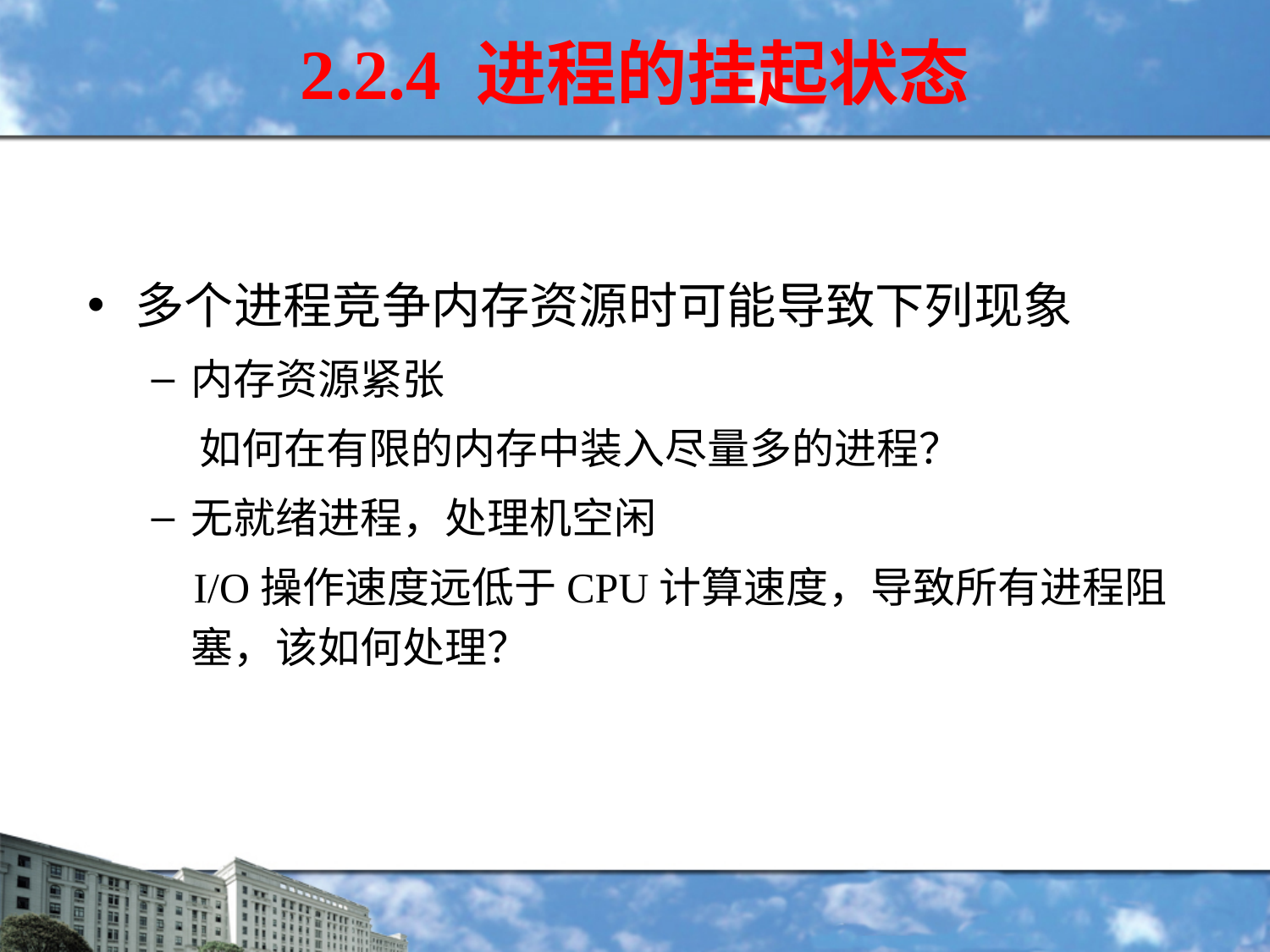

2.2.4 进程的挂起状态
多个进程竞争内存资源时可能导致下列现象
内存资源紧张
    如何在有限的内存中装入尽量多的进程？
无就绪进程，处理机空闲
    I/O操作速度远低于CPU计算速度，导致所有进程阻塞，该如何处理？